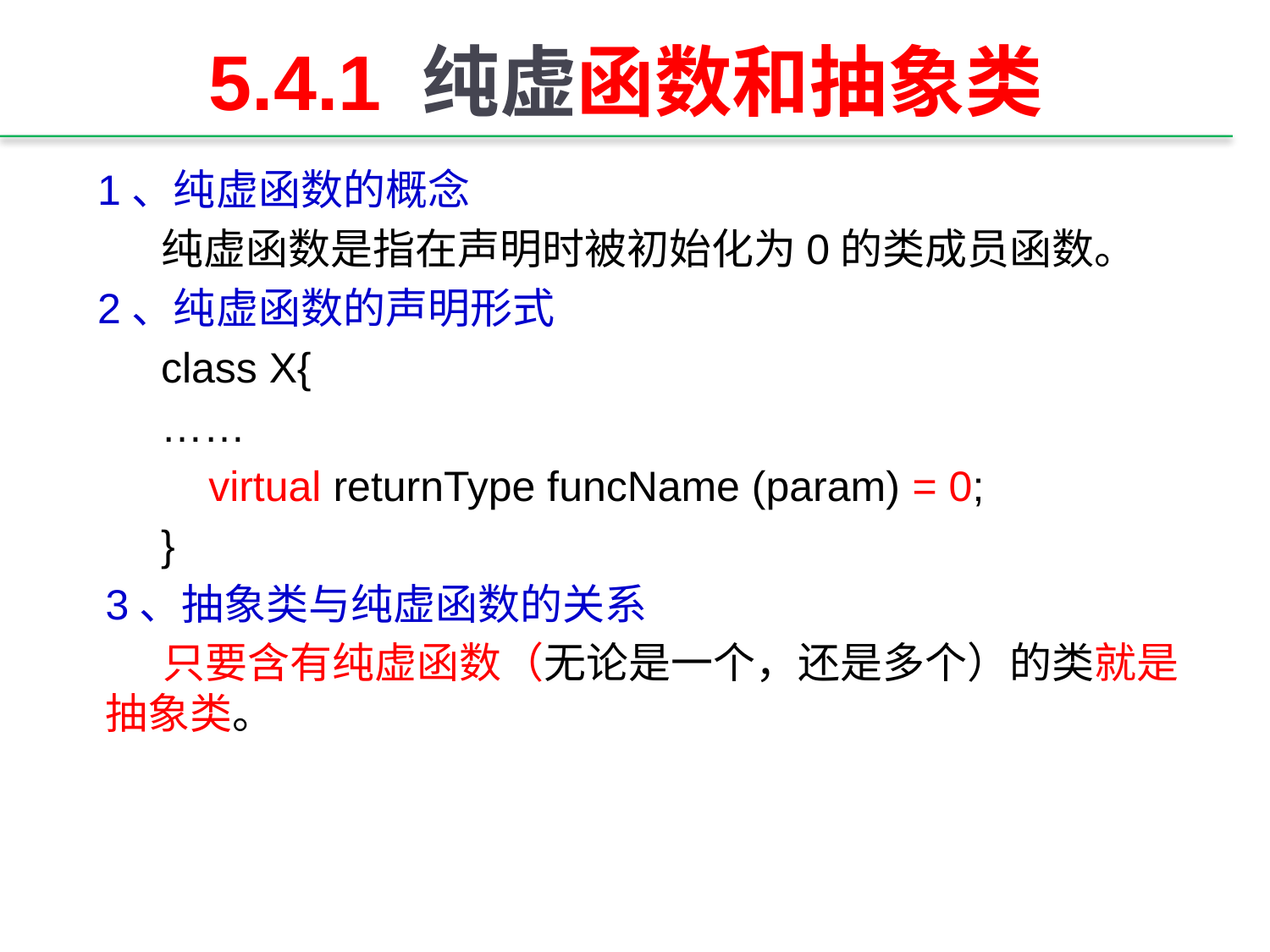

# 5.4.1 纯虚函数和抽象类
1、纯虚函数的概念
纯虚函数是指在声明时被初始化为0的类成员函数。
2、纯虚函数的声明形式
class X{
……
    virtual returnType funcName (param) = 0;
}
3、抽象类与纯虚函数的关系
     只要含有纯虚函数（无论是一个，还是多个）的类就是抽象类。